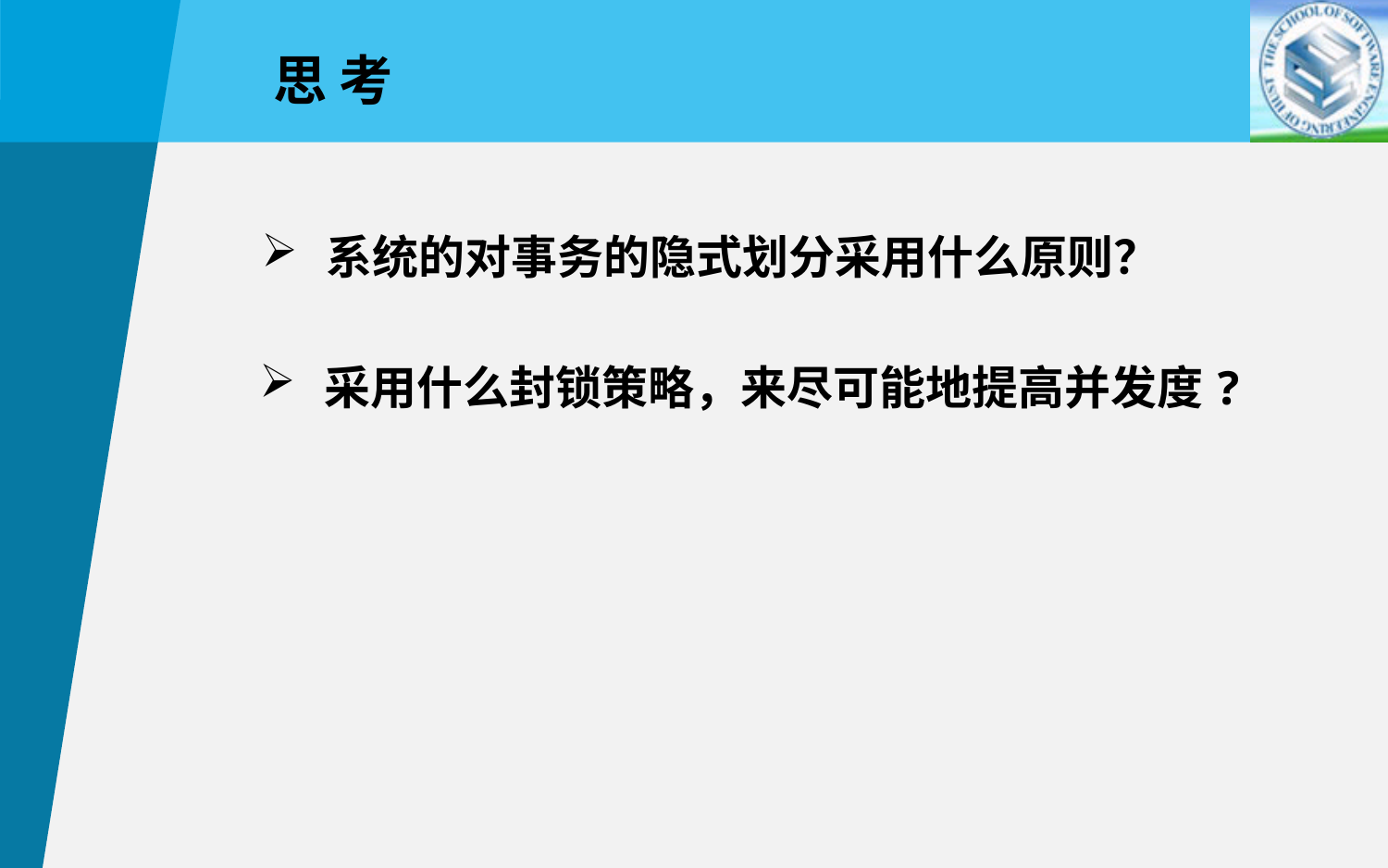

思 考
 系统的对事务的隐式划分采用什么原则？
 采用什么封锁策略，来尽可能地提高并发度?